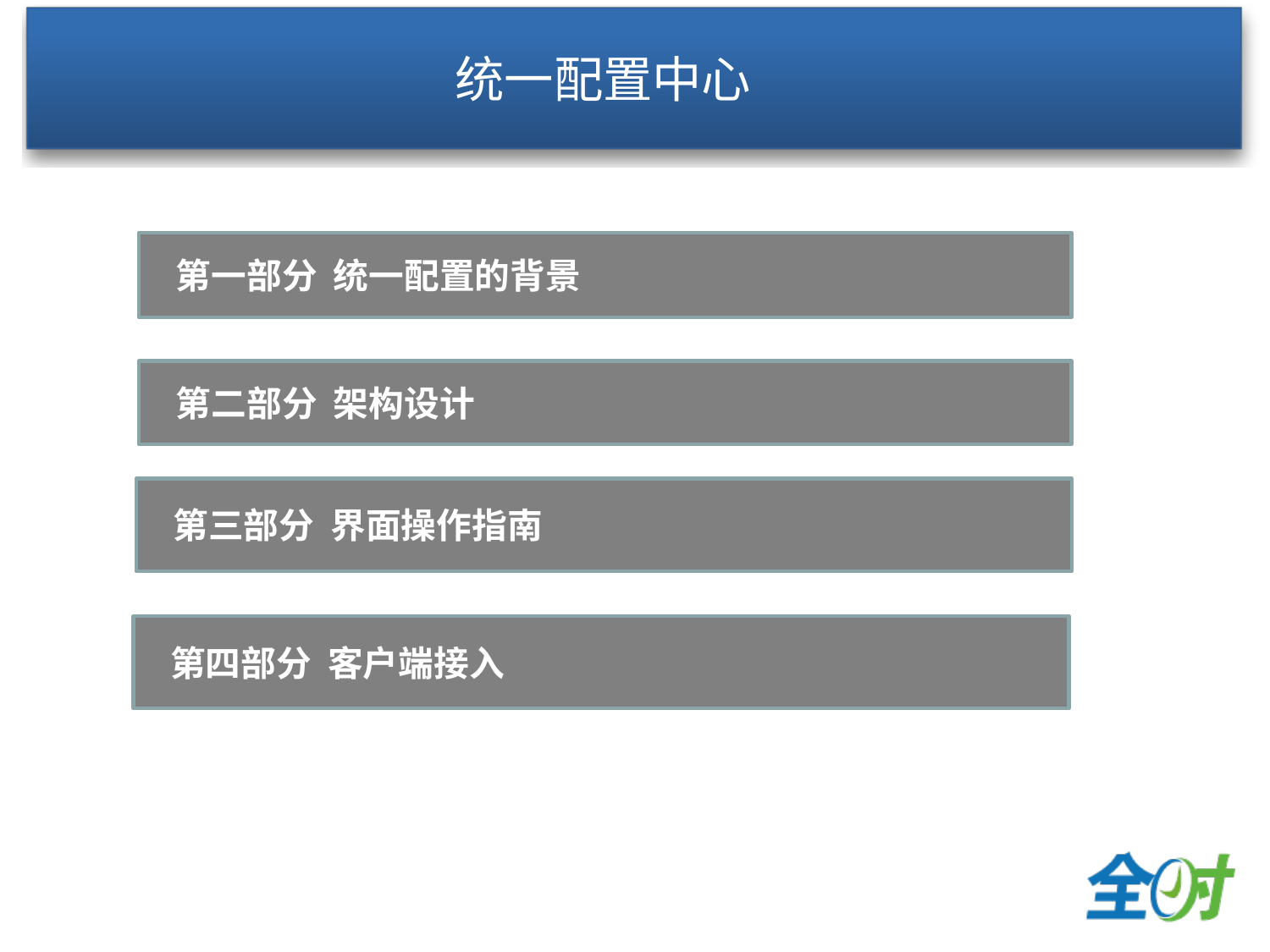

统一配置中心
  第一部分  统一配置的背景
  第二部分  架构设计
  第三部分  界面操作指南
  第四部分  客户端接入